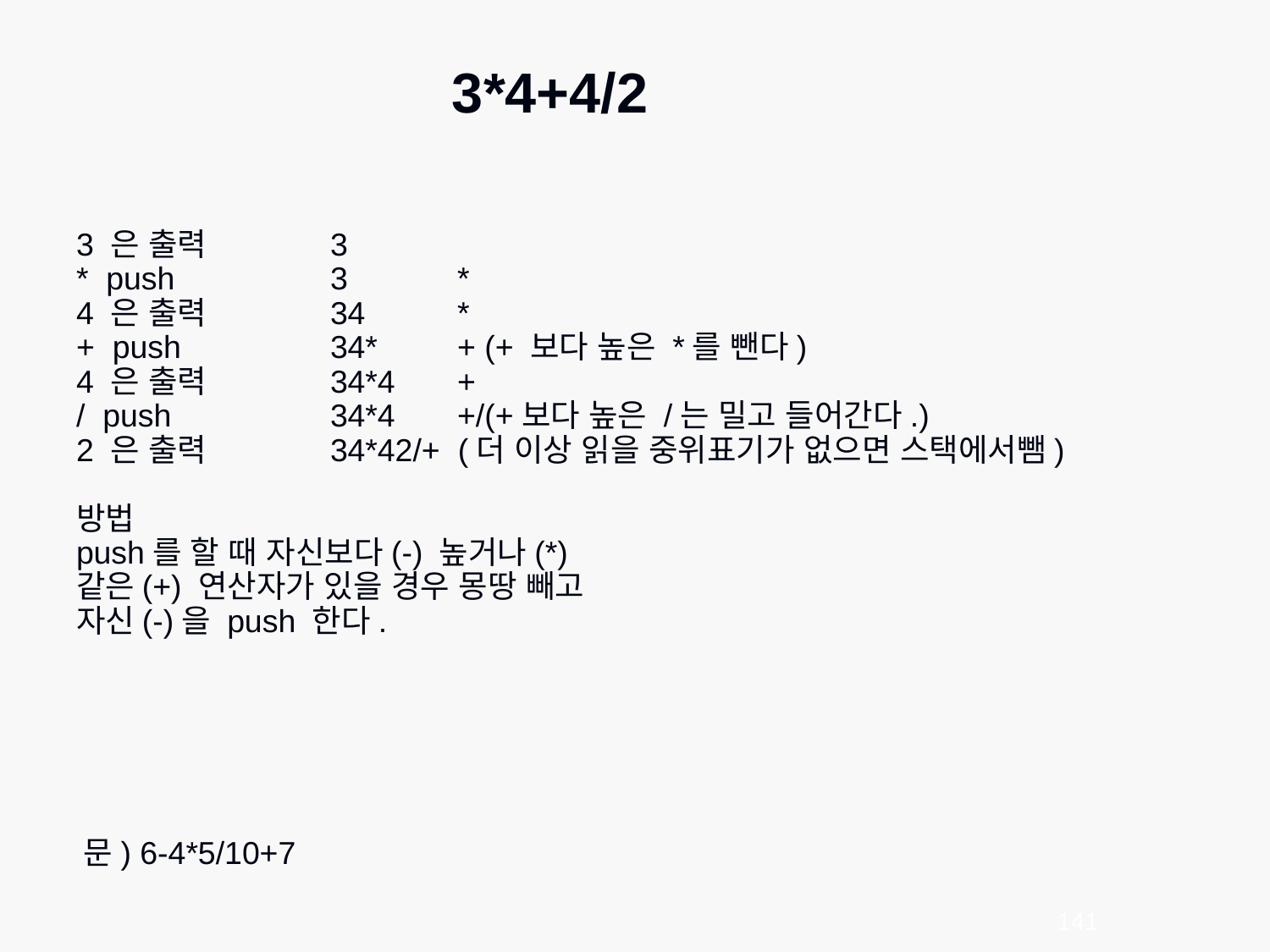

3*4+4/2
3 은 출력	3
*  push		3	*
4 은 출력	34	*
+  push		34*	+ (+ 보다 높은 *를 뺀다)
4 은 출력	34*4	+
/  push		34*4	+/(+보다 높은 /는 밀고 들어간다.)
2 은 출력	34*42/+  (더 이상 읽을 중위표기가 없으면 스택에서뺌)

방법
push를 할 때 자신보다(-) 높거나(*)
같은(+) 연산자가 있을 경우 몽땅 빼고
자신(-)을 push 한다.

문) 6-4*5/10+7
141